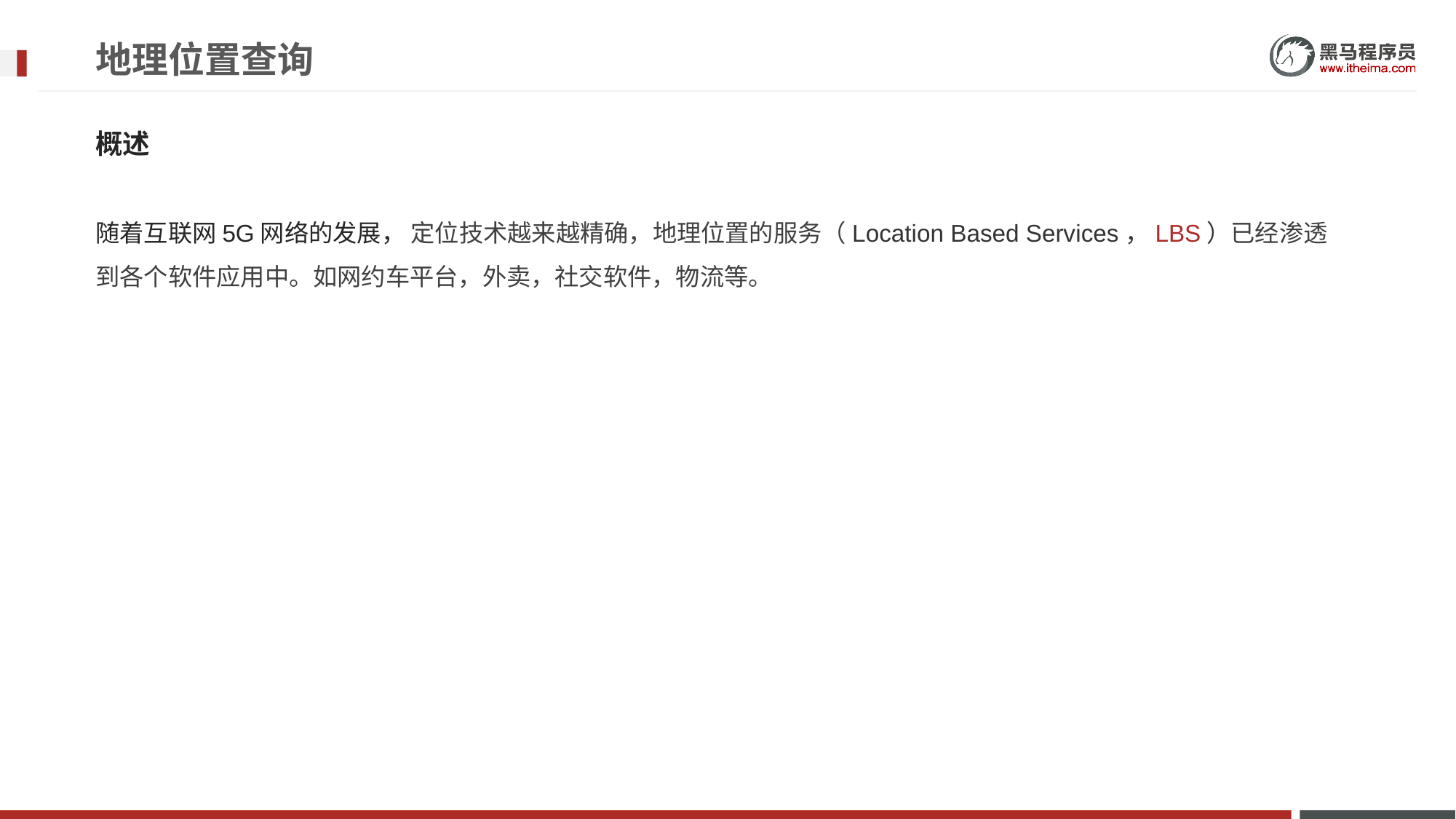

# 地理位置查询
概述
随着互联网5G网络的发展， 定位技术越来越精确，地理位置的服务（Location Based Services，LBS）已经渗透到各个软件应用中。如网约车平台，外卖，社交软件，物流等。